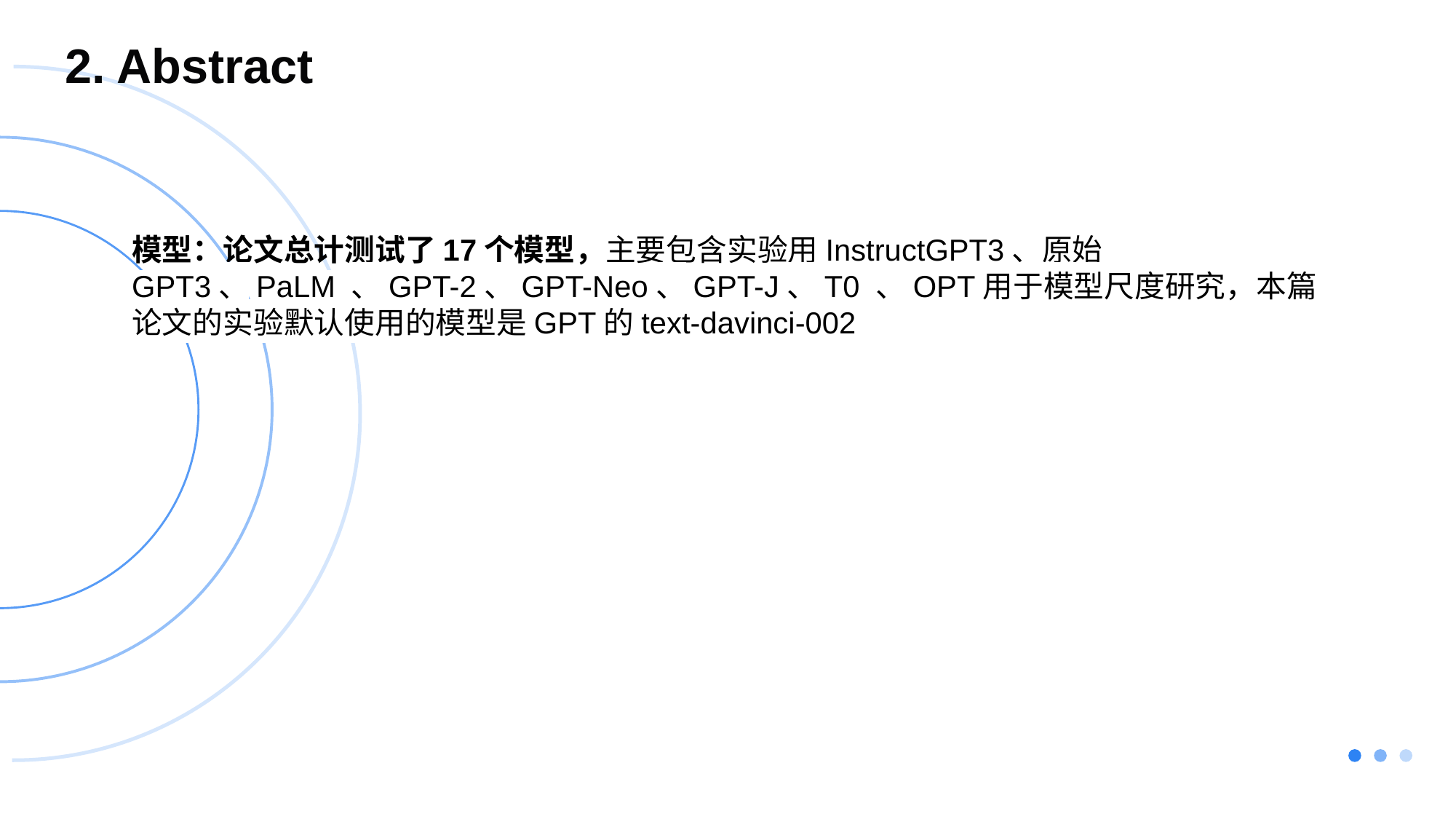

行业PPT模板http://www.1ppt.com/hangye/
2. Abstract

模型：论文总计测试了17个模型，主要包含实验用InstructGPT3、原始 GPT3、PaLM 、GPT-2、GPT-Neo、GPT-J、T0 、OPT用于模型尺度研究，本篇论文的实验默认使用的模型是GPT的text-davinci-002